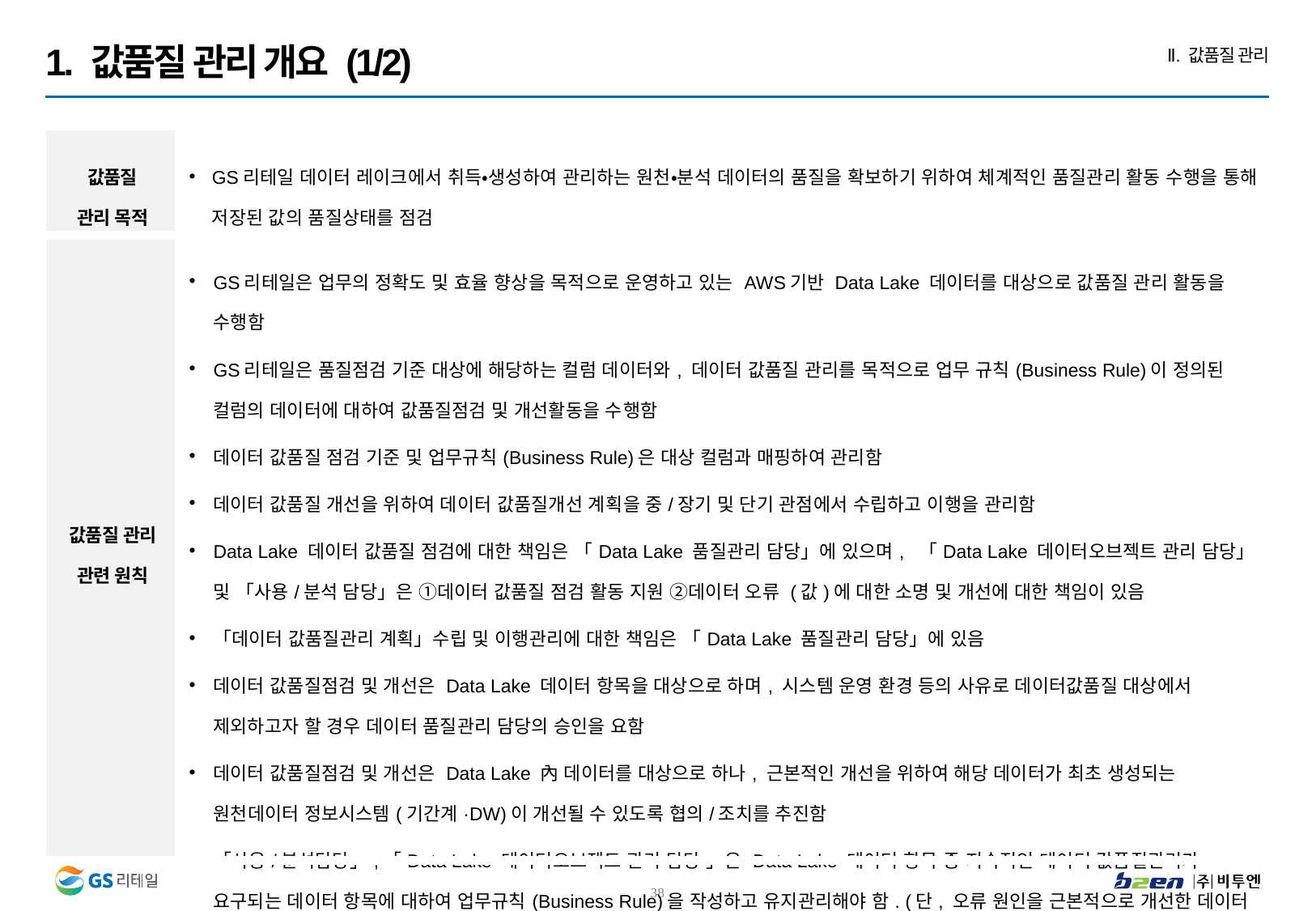

1. 값품질 관리 개요 (1/2)
Ⅱ. 값품질 관리
| 값품질 관리 목적 | GS리테일 데이터 레이크에서 취득‧생성하여 관리하는 원천‧분석 데이터의 품질을 확보하기 위하여 체계적인 품질관리 활동 수행을 통해 저장된 값의 품질상태를 점검 |
| --- | --- |
| 값품질 관리 관련 원칙 | GS리테일은 업무의 정확도 및 효율 향상을 목적으로 운영하고 있는 AWS기반 Data Lake 데이터를 대상으로 값품질 관리 활동을 수행함 GS리테일은 품질점검 기준 대상에 해당하는 컬럼 데이터와, 데이터 값품질 관리를 목적으로 업무 규칙(Business Rule)이 정의된 컬럼의 데이터에 대하여 값품질점검 및 개선활동을 수행함 데이터 값품질 점검 기준 및 업무규칙(Business Rule)은 대상 컬럼과 매핑하여 관리함 데이터 값품질 개선을 위하여 데이터 값품질개선 계획을 중/장기 및 단기 관점에서 수립하고 이행을 관리함 Data Lake 데이터 값품질 점검에 대한 책임은 「Data Lake 품질관리 담당」에 있으며, 「Data Lake 데이터오브젝트 관리 담당」 및 「사용/분석 담당」은 ①데이터 값품질 점검 활동 지원 ②데이터 오류 (값)에 대한 소명 및 개선에 대한 책임이 있음 「데이터 값품질관리 계획」수립 및 이행관리에 대한 책임은 「Data Lake 품질관리 담당」에 있음 데이터 값품질점검 및 개선은 Data Lake 데이터 항목을 대상으로 하며, 시스템 운영 환경 등의 사유로 데이터값품질 대상에서 제외하고자 할 경우 데이터 품질관리 담당의 승인을 요함 데이터 값품질점검 및 개선은 Data Lake 內 데이터를 대상으로 하나, 근본적인 개선을 위하여 해당 데이터가 최초 생성되는 원천데이터 정보시스템(기간계·DW)이 개선될 수 있도록 협의/조치를 추진함 「사용/분석담당」,「Data Lake 데이터오브젝트 관리 담당 」은 Data Lake 데이터 항목 중 지속적인 데이터 값품질관리가 요구되는 데이터 항목에 대하여 업무규칙(Business Rule)을 작성하고 유지관리해야 함. (단, 오류 원인을 근본적으로 개선한 데이터 항목의 업무규칙은 폐기될 수 있음) |
38